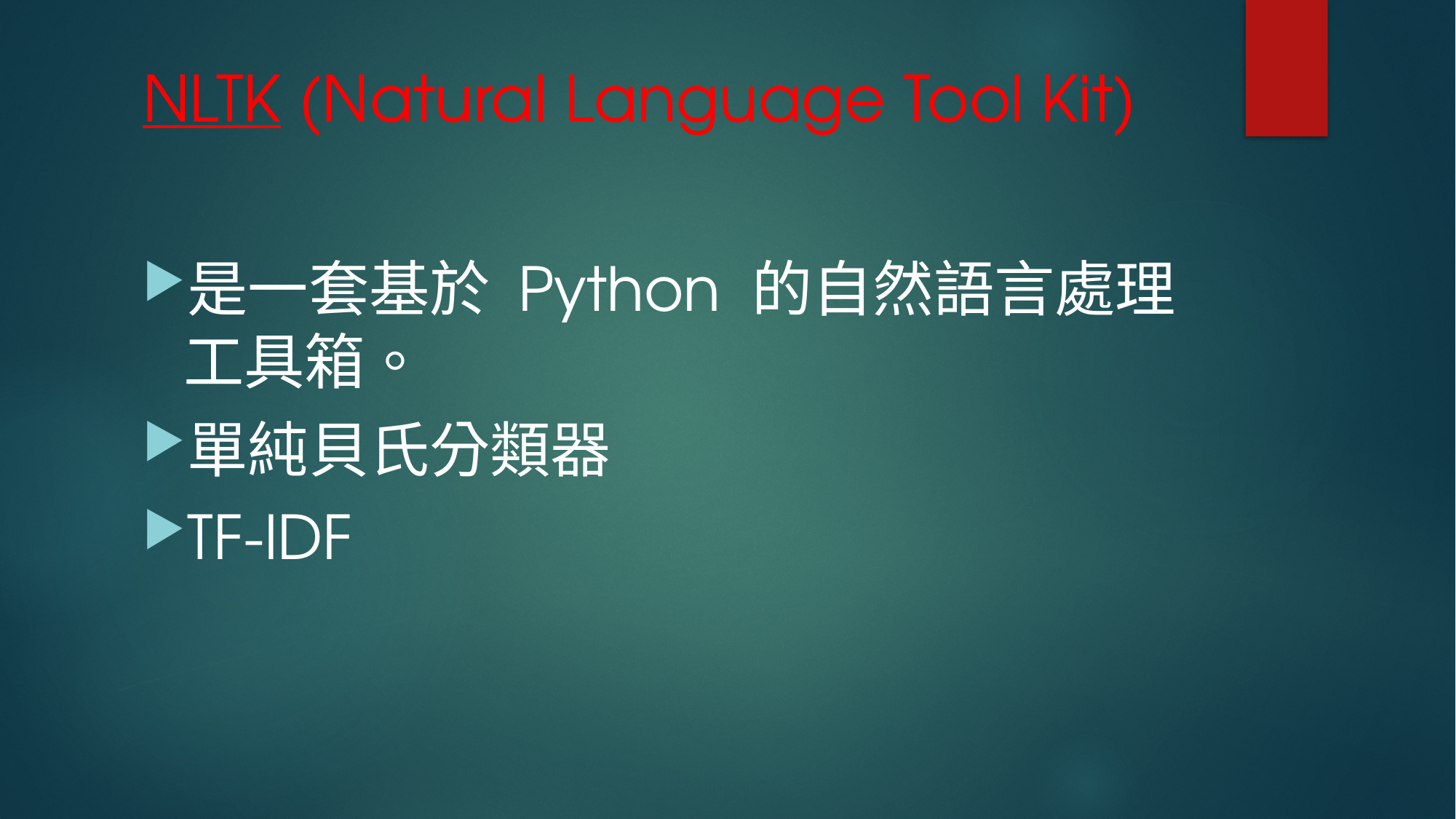

# NLTK (Natural Language Tool Kit)
是一套基於 Python 的自然語言處理工具箱。
單純貝氏分類器
TF-IDF